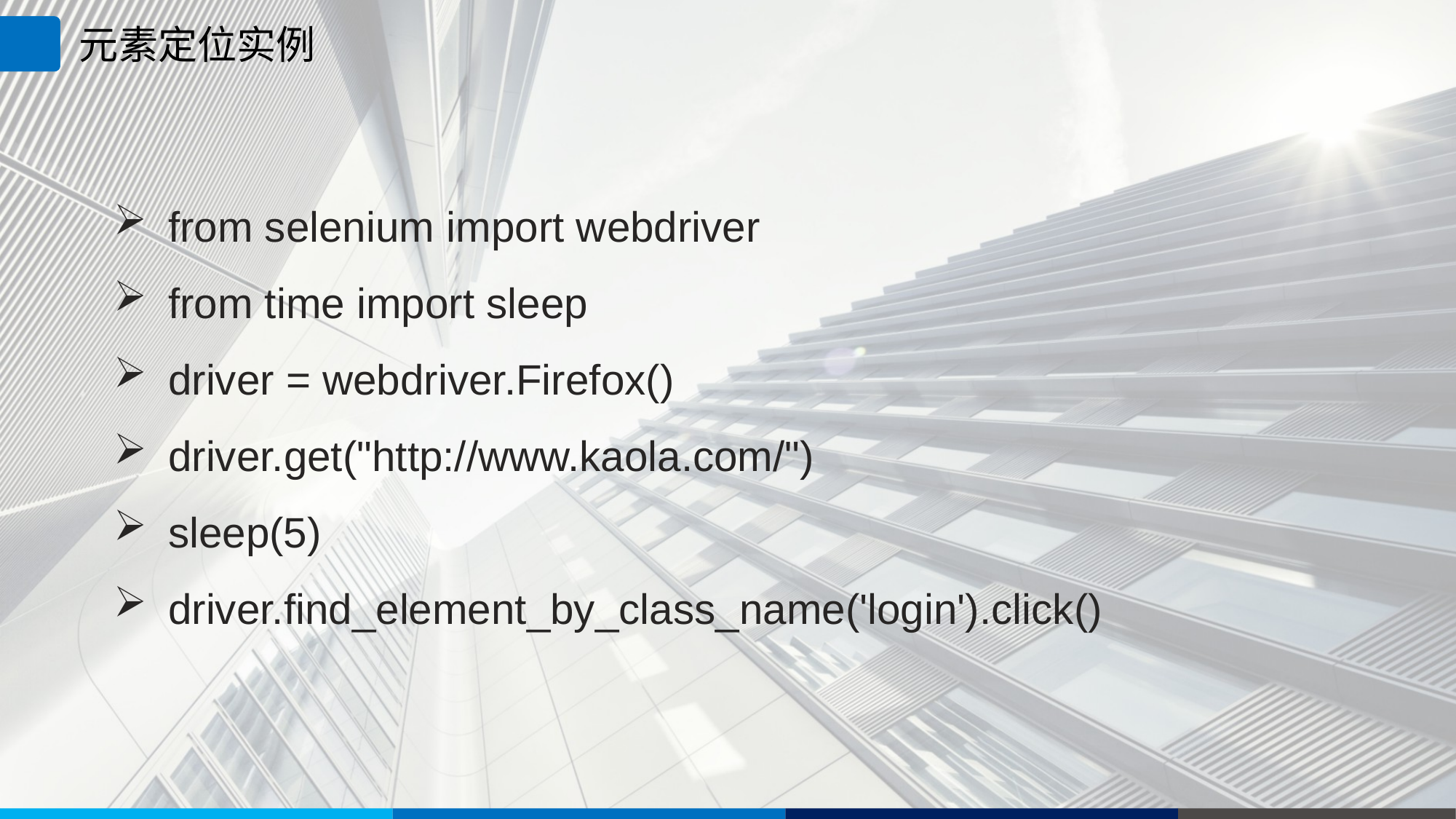

元素定位实例

from selenium import webdriver
from time import sleep
driver = webdriver.Firefox()
driver.get("http://www.kaola.com/")
sleep(5)
driver.find_element_by_class_name('login').click()